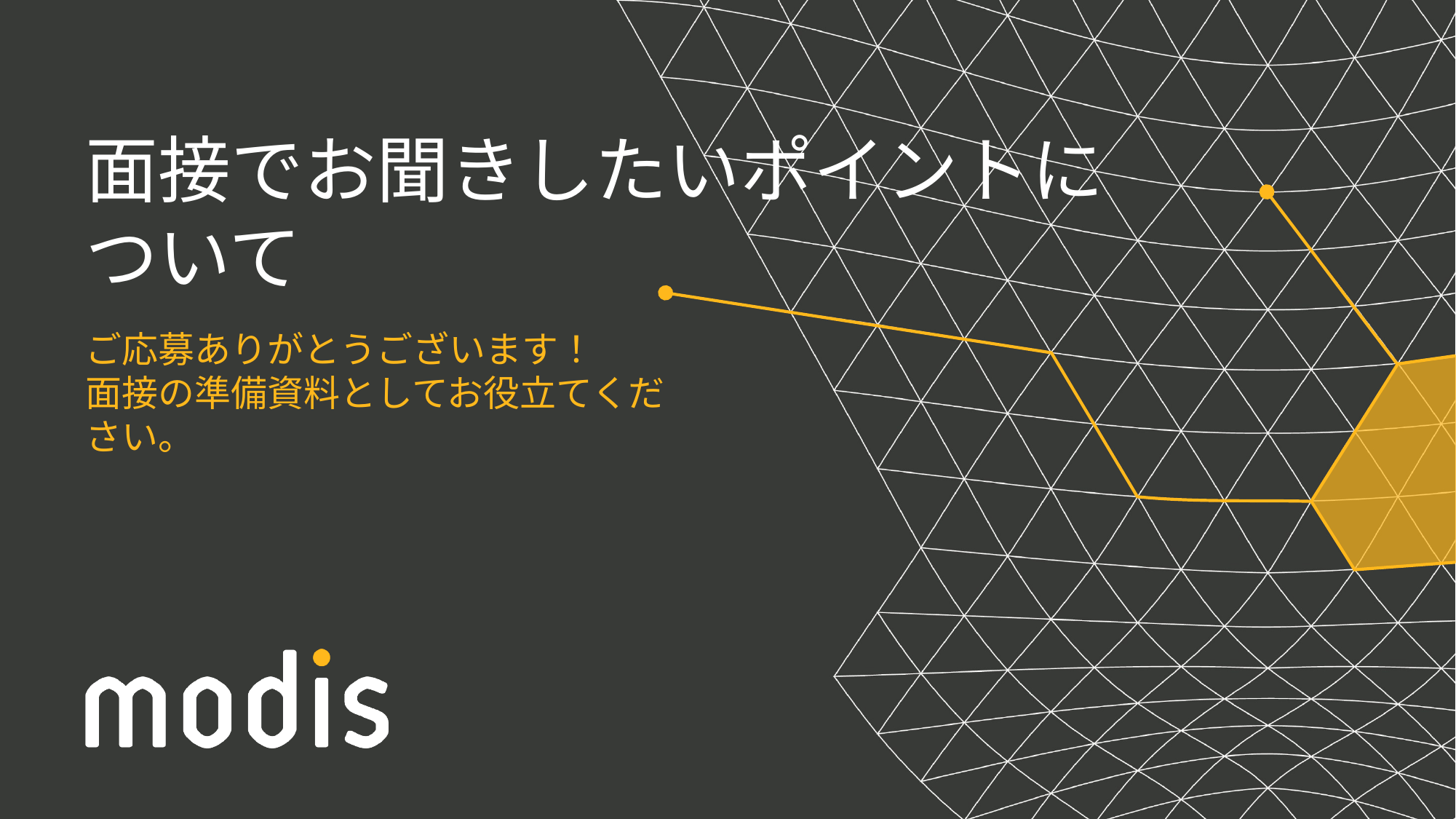

# 面接でお聞きしたいポイントについて
ご応募ありがとうございます！
面接の準備資料としてお役立てください。